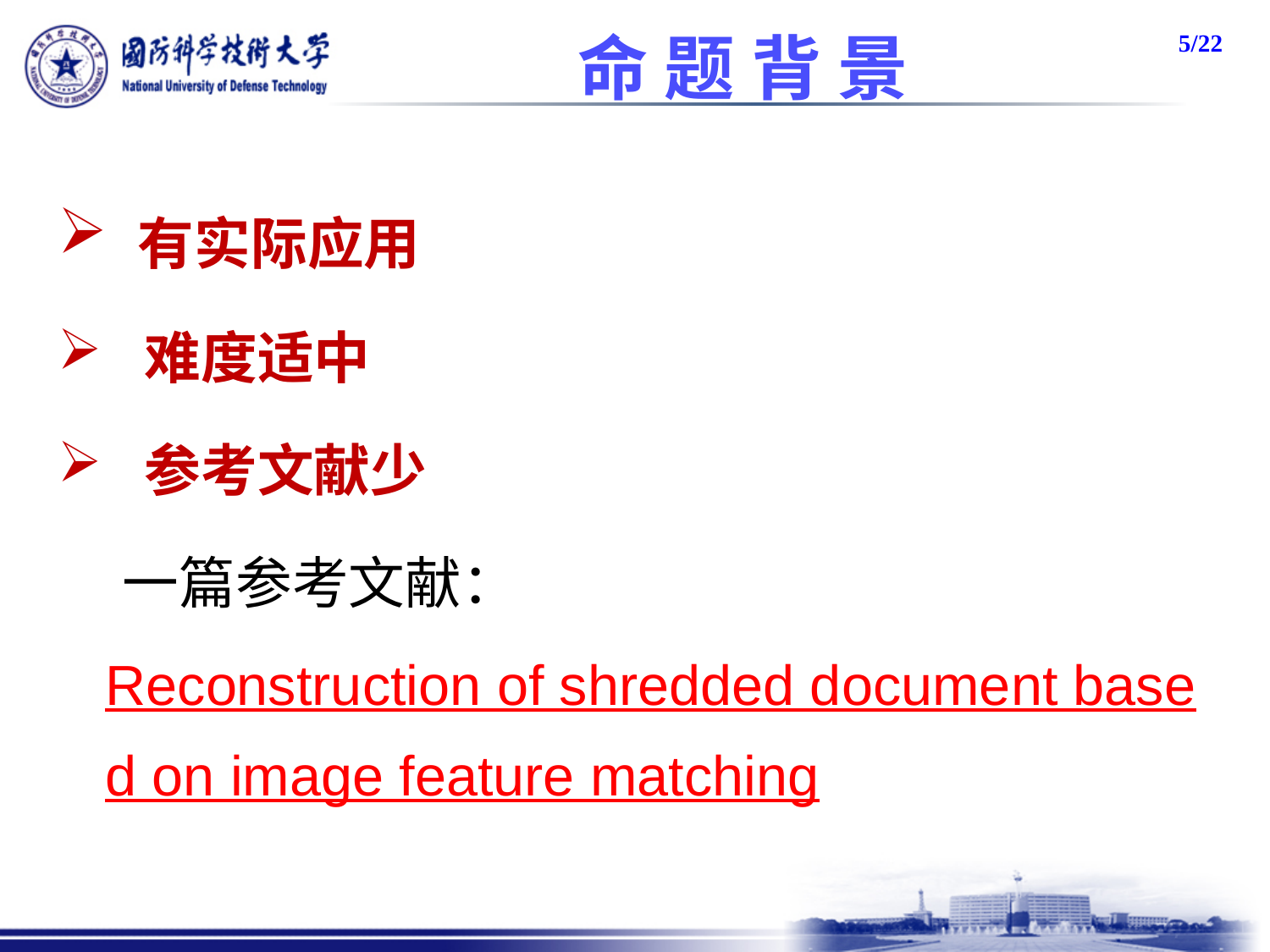

# 命 题 背 景
 有实际应用
  难度适中
  参考文献少
    一篇参考文献：Reconstruction of shredded document based on image feature matching